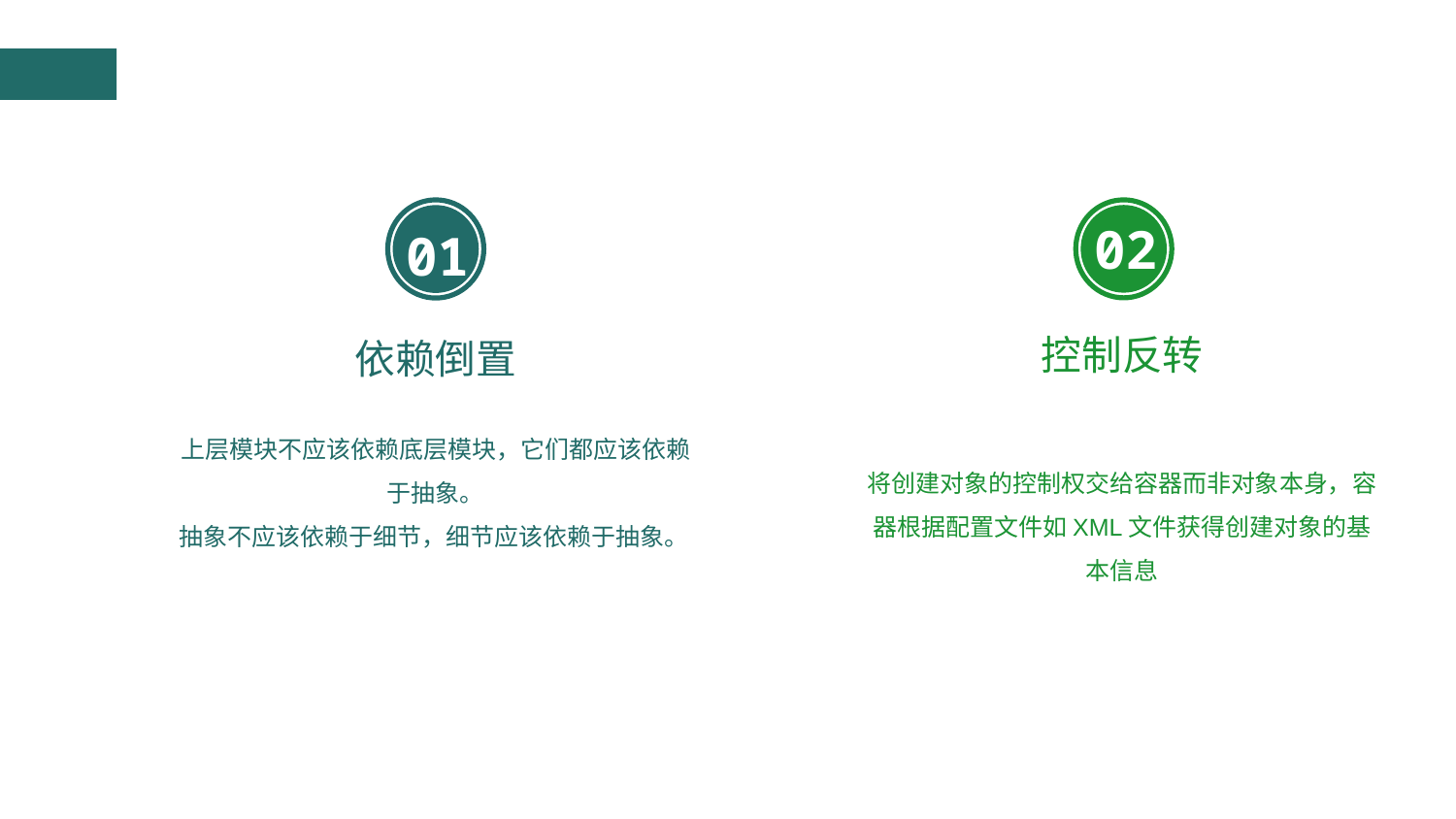

01

02
控制反转

将创建对象的控制权交给容器而非对象本身，容器根据配置文件如XML文件获得创建对象的基本信息
依赖倒置

上层模块不应该依赖底层模块，它们都应该依赖于抽象。
抽象不应该依赖于细节，细节应该依赖于抽象。